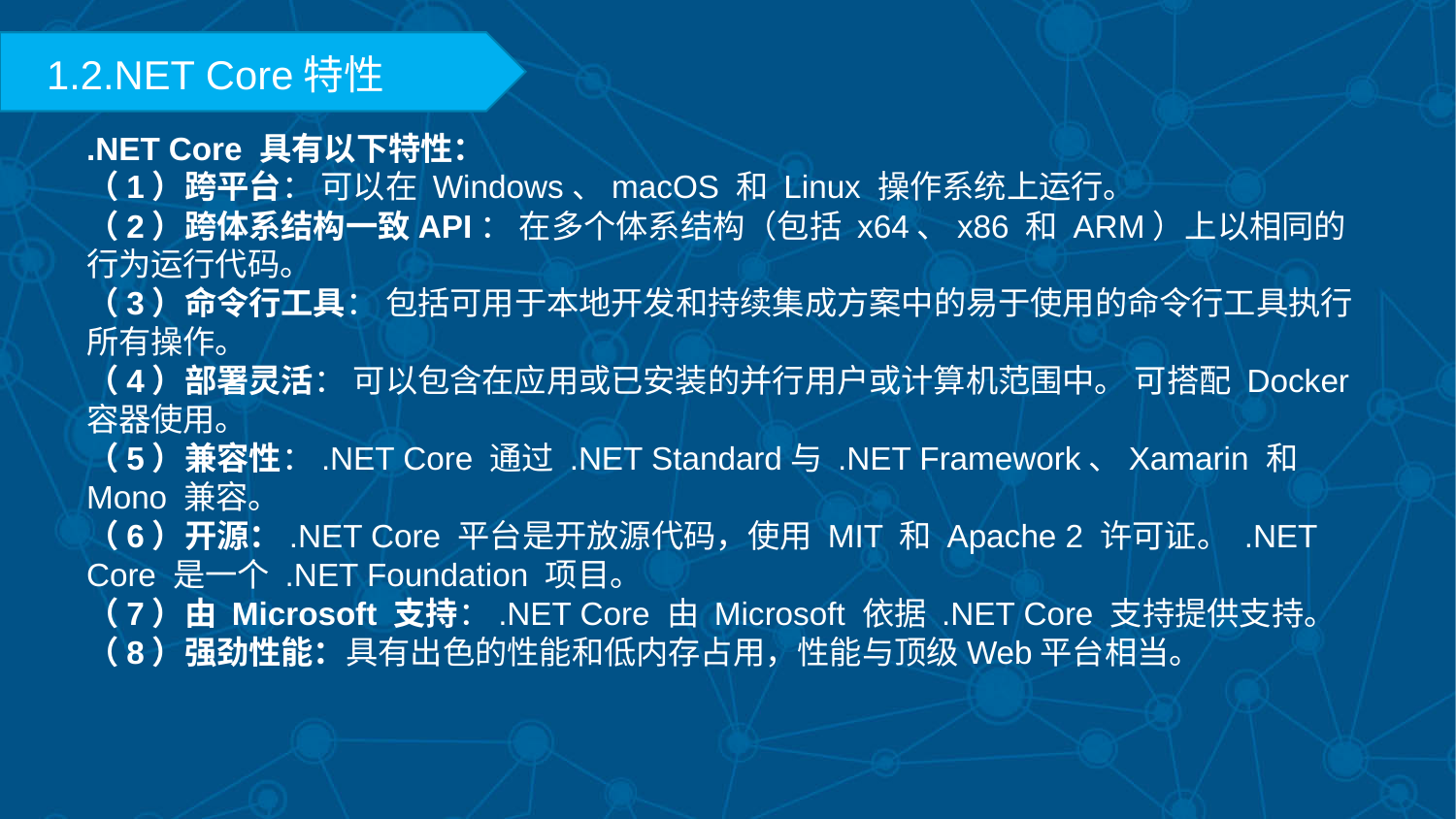

1.2.NET Core特性
.NET Core 具有以下特性：
（1）跨平台： 可以在 Windows、macOS 和 Linux 操作系统上运行。
（2）跨体系结构一致API： 在多个体系结构（包括 x64、x86 和 ARM）上以相同的行为运行代码。
（3）命令行工具： 包括可用于本地开发和持续集成方案中的易于使用的命令行工具执行所有操作。
（4）部署灵活： 可以包含在应用或已安装的并行用户或计算机范围中。 可搭配 Docker 容器使用。
（5）兼容性：.NET Core 通过 .NET Standard与 .NET Framework、Xamarin 和 Mono 兼容。
（6）开源：.NET Core 平台是开放源代码，使用 MIT 和 Apache 2 许可证。 .NET Core 是一个 .NET Foundation 项目。
（7）由 Microsoft 支持：.NET Core 由 Microsoft 依据 .NET Core 支持提供支持。
（8）强劲性能：具有出色的性能和低内存占用，性能与顶级Web平台相当。